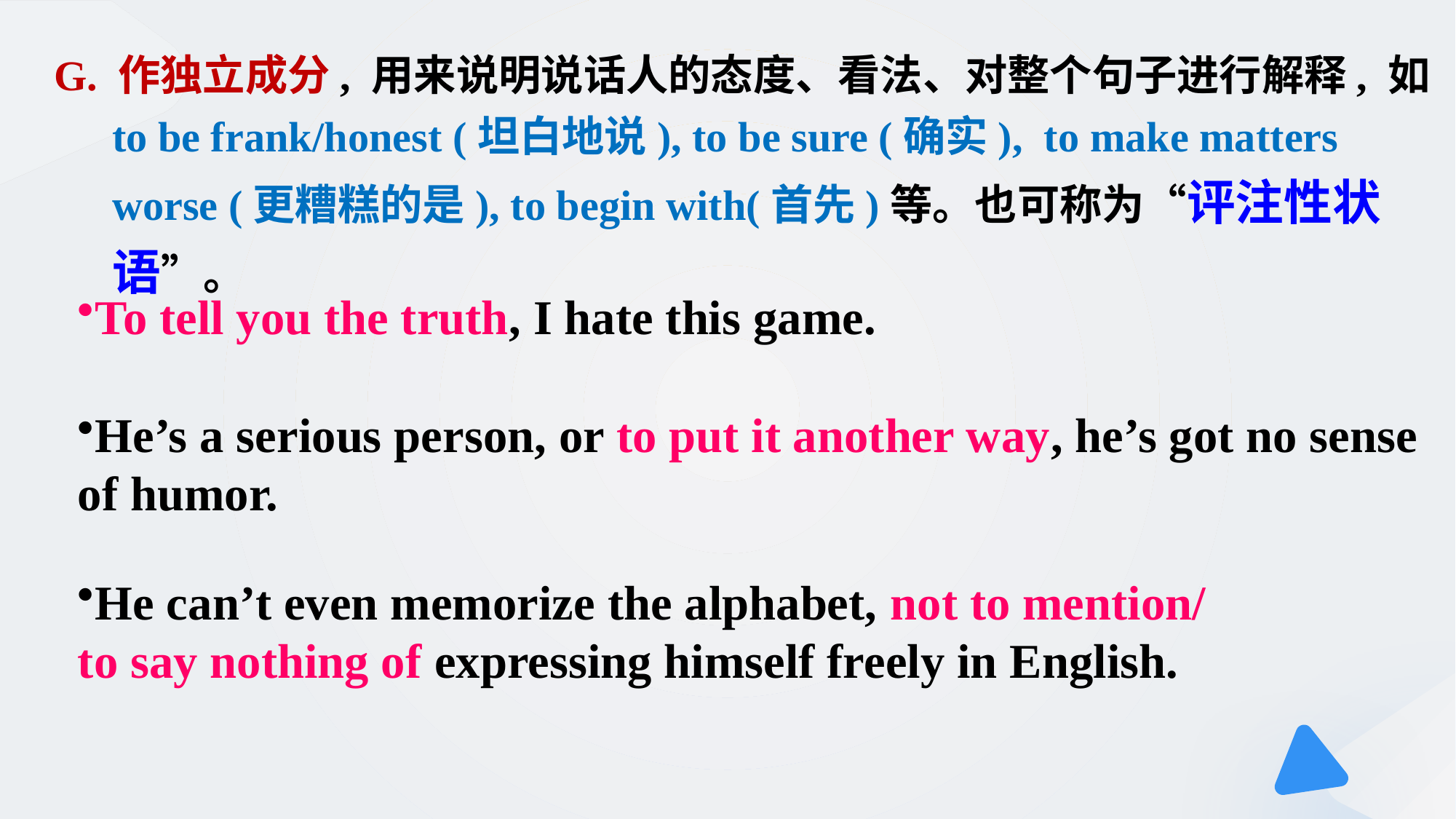

G. 作独立成分, 用来说明说话人的态度、看法、对整个句子进行解释, 如to be frank/honest (坦白地说), to be sure (确实),  to make matters worse (更糟糕的是), to begin with(首先)等。也可称为“评注性状语”。
To tell you the truth, I hate this game.
He’s a serious person, or to put it another way, he’s got no sense of humor.
He can’t even memorize the alphabet, not to mention/ to say nothing of expressing himself freely in English.